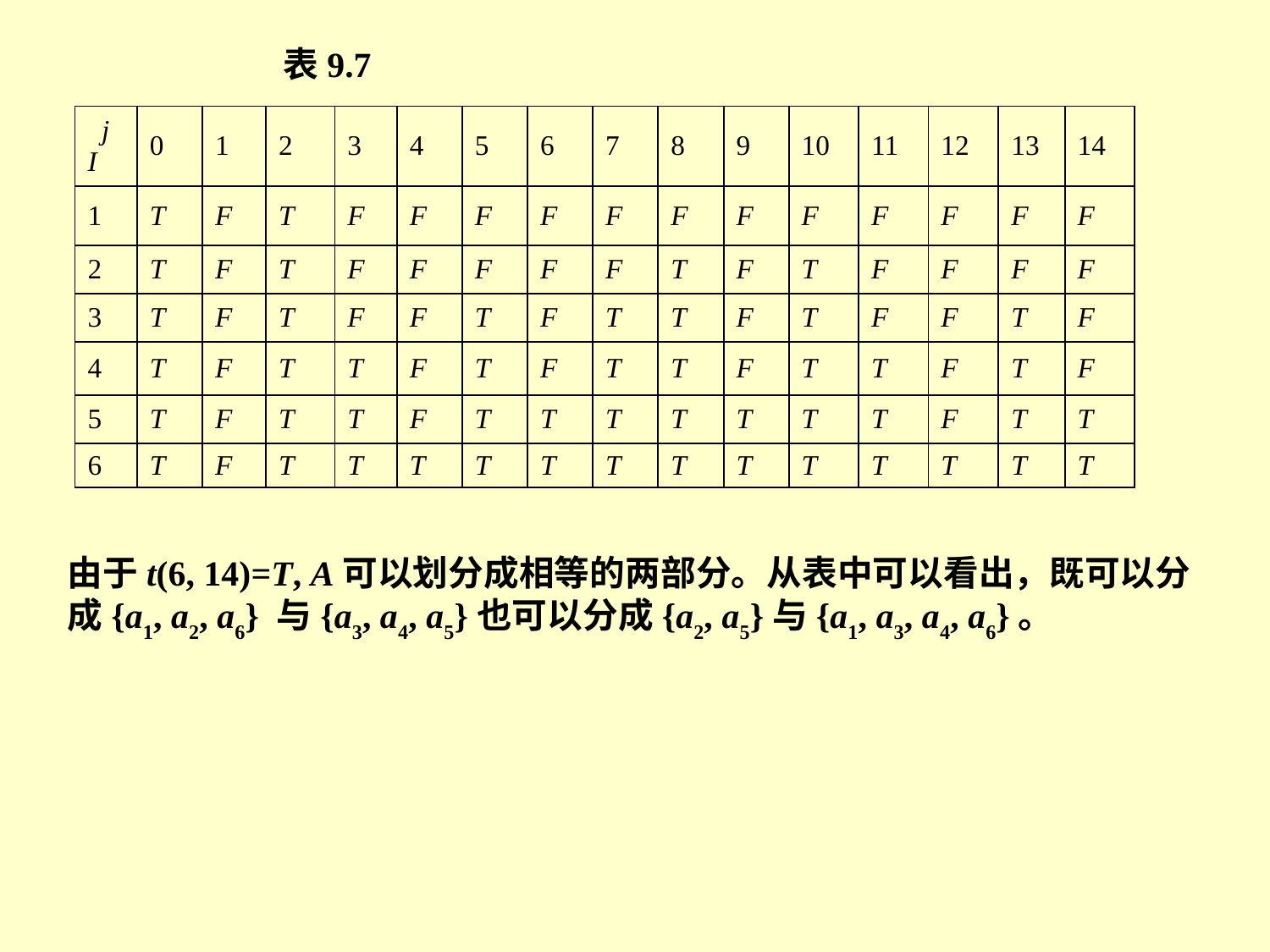

表9.7
| j I | 0 | 1 | 2 | 3 | 4 | 5 | 6 | 7 | 8 | 9 | 10 | 11 | 12 | 13 | 14 |
| --- | --- | --- | --- | --- | --- | --- | --- | --- | --- | --- | --- | --- | --- | --- | --- |
| 1 | T | F | T | F | F | F | F | F | F | F | F | F | F | F | F |
| 2 | T | F | T | F | F | F | F | F | T | F | T | F | F | F | F |
| 3 | T | F | T | F | F | T | F | T | T | F | T | F | F | T | F |
| 4 | T | F | T | T | F | T | F | T | T | F | T | T | F | T | F |
| 5 | T | F | T | T | F | T | T | T | T | T | T | T | F | T | T |
| 6 | T | F | T | T | T | T | T | T | T | T | T | T | T | T | T |
由于t(6, 14)=T, A可以划分成相等的两部分。从表中可以看出，既可以分成{a1, a2, a6} 与{a3, a4, a5}也可以分成{a2, a5}与{a1, a3, a4, a6}。